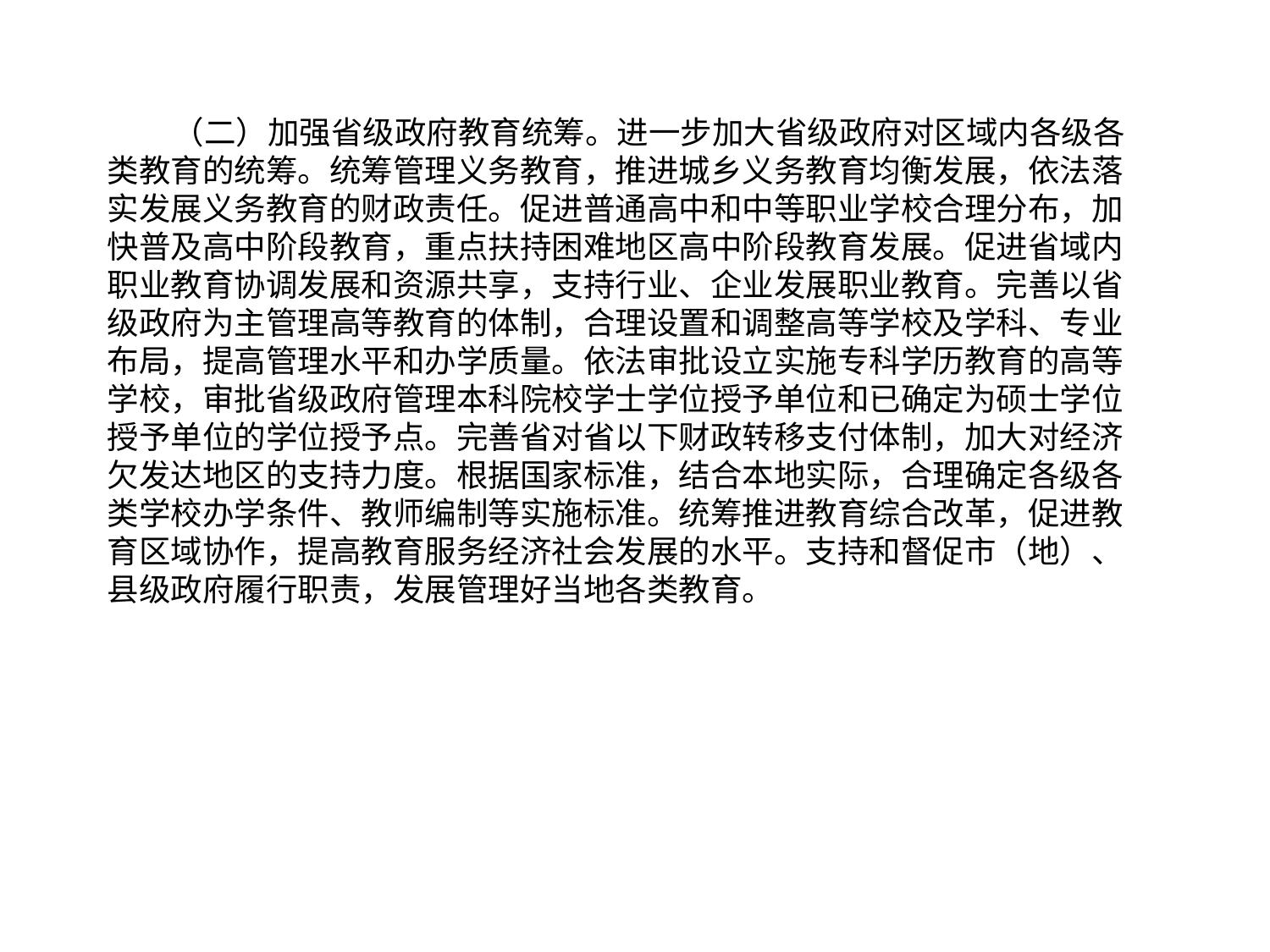

（二）加强省级政府教育统筹。进一步加大省级政府对区域内各级各类教育的统筹。统筹管理义务教育，推进城乡义务教育均衡发展，依法落实发展义务教育的财政责任。促进普通高中和中等职业学校合理分布，加快普及高中阶段教育，重点扶持困难地区高中阶段教育发展。促进省域内职业教育协调发展和资源共享，支持行业、企业发展职业教育。完善以省级政府为主管理高等教育的体制，合理设置和调整高等学校及学科、专业布局，提高管理水平和办学质量。依法审批设立实施专科学历教育的高等学校，审批省级政府管理本科院校学士学位授予单位和已确定为硕士学位授予单位的学位授予点。完善省对省以下财政转移支付体制，加大对经济欠发达地区的支持力度。根据国家标准，结合本地实际，合理确定各级各类学校办学条件、教师编制等实施标准。统筹推进教育综合改革，促进教育区域协作，提高教育服务经济社会发展的水平。支持和督促市（地）、县级政府履行职责，发展管理好当地各类教育。